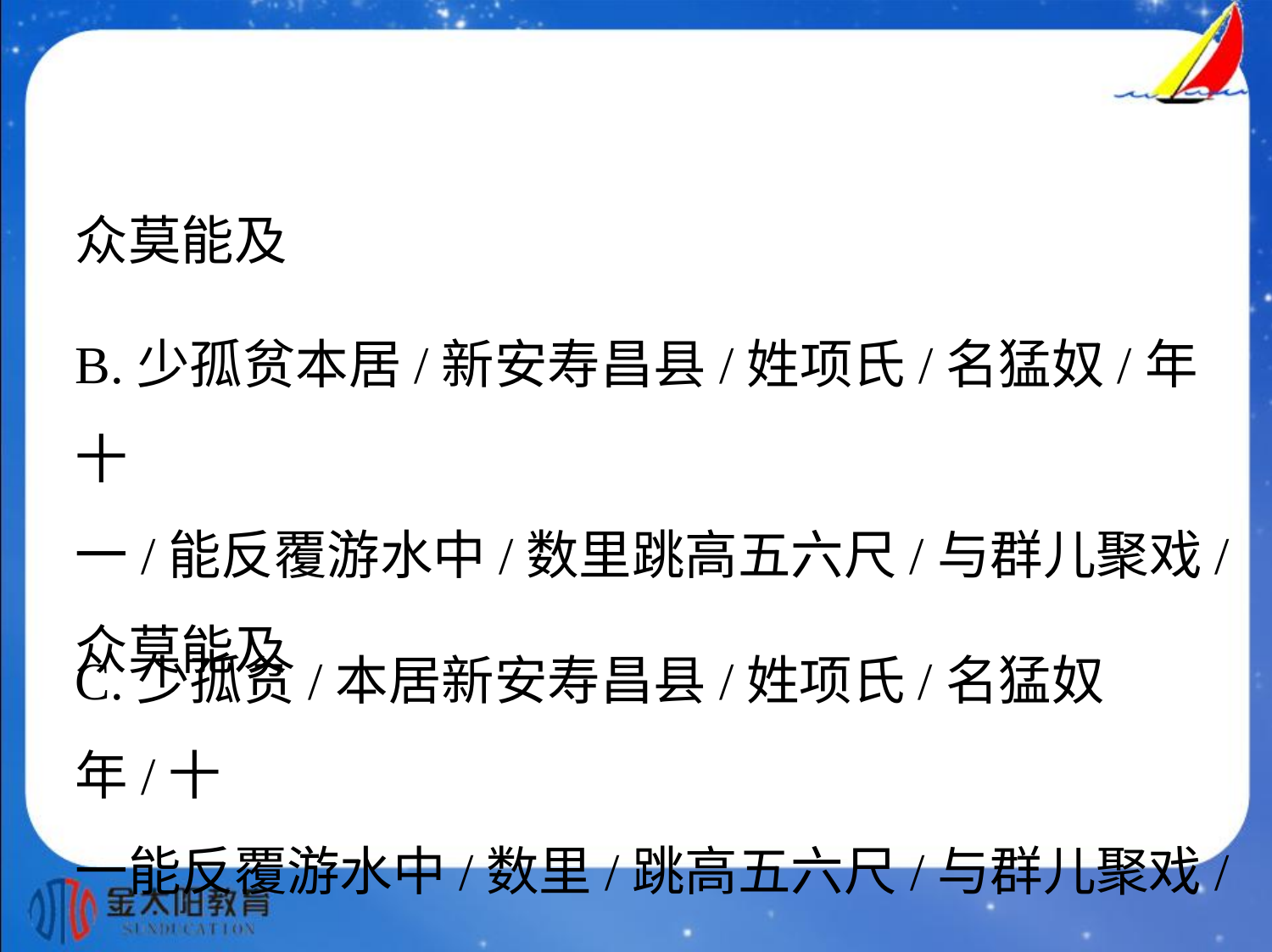

众莫能及
B.少孤贫本居/新安寿昌县/姓项氏/名猛奴/年十
一/能反覆游水中/数里跳高五六尺/与群儿聚戏/
众莫能及
C.少孤贫/本居新安寿昌县/姓项氏/名猛奴年/十
一能反覆游水中/数里/跳高五六尺/与群儿聚戏/